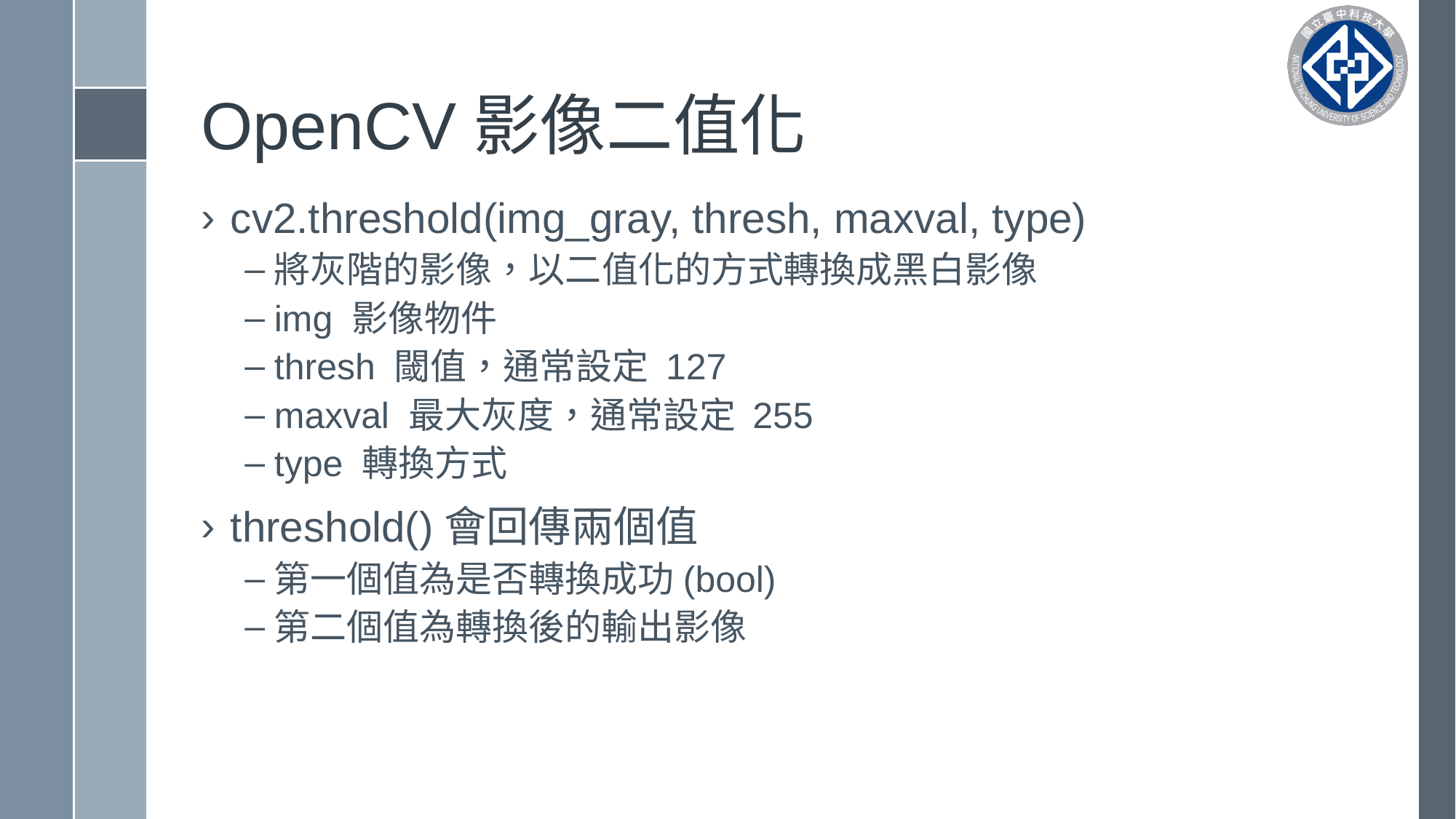

# OpenCV影像二值化
cv2.threshold(img_gray, thresh, maxval, type)
將灰階的影像，以二值化的方式轉換成黑白影像
img 影像物件
thresh 閾值，通常設定 127
maxval 最大灰度，通常設定 255
type 轉換方式
threshold()會回傳兩個值
第一個值為是否轉換成功(bool)
第二個值為轉換後的輸出影像